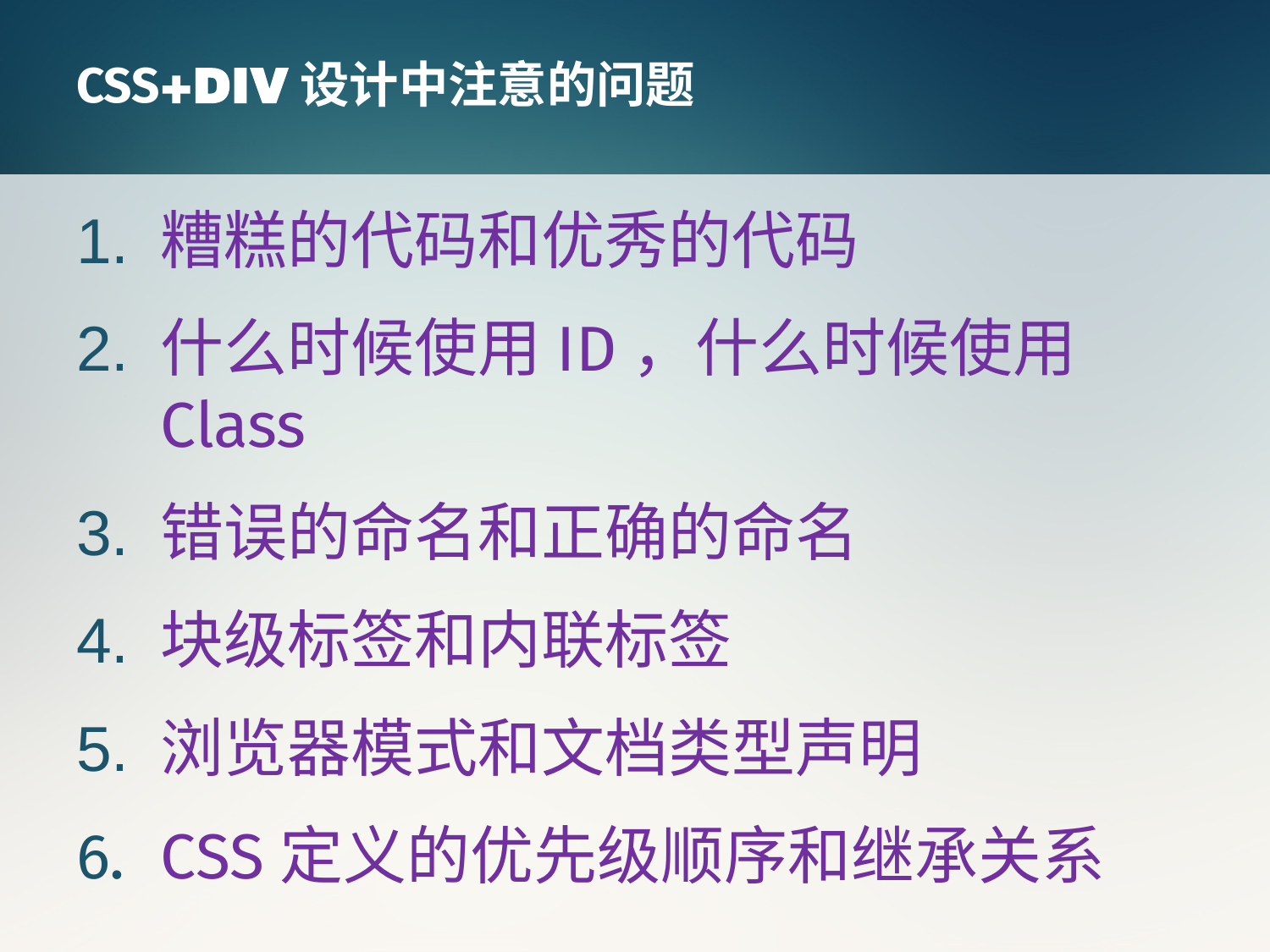

# CSS+DIV设计中注意的问题
糟糕的代码和优秀的代码
什么时候使用ID，什么时候使用Class
错误的命名和正确的命名
块级标签和内联标签
浏览器模式和文档类型声明
CSS定义的优先级顺序和继承关系